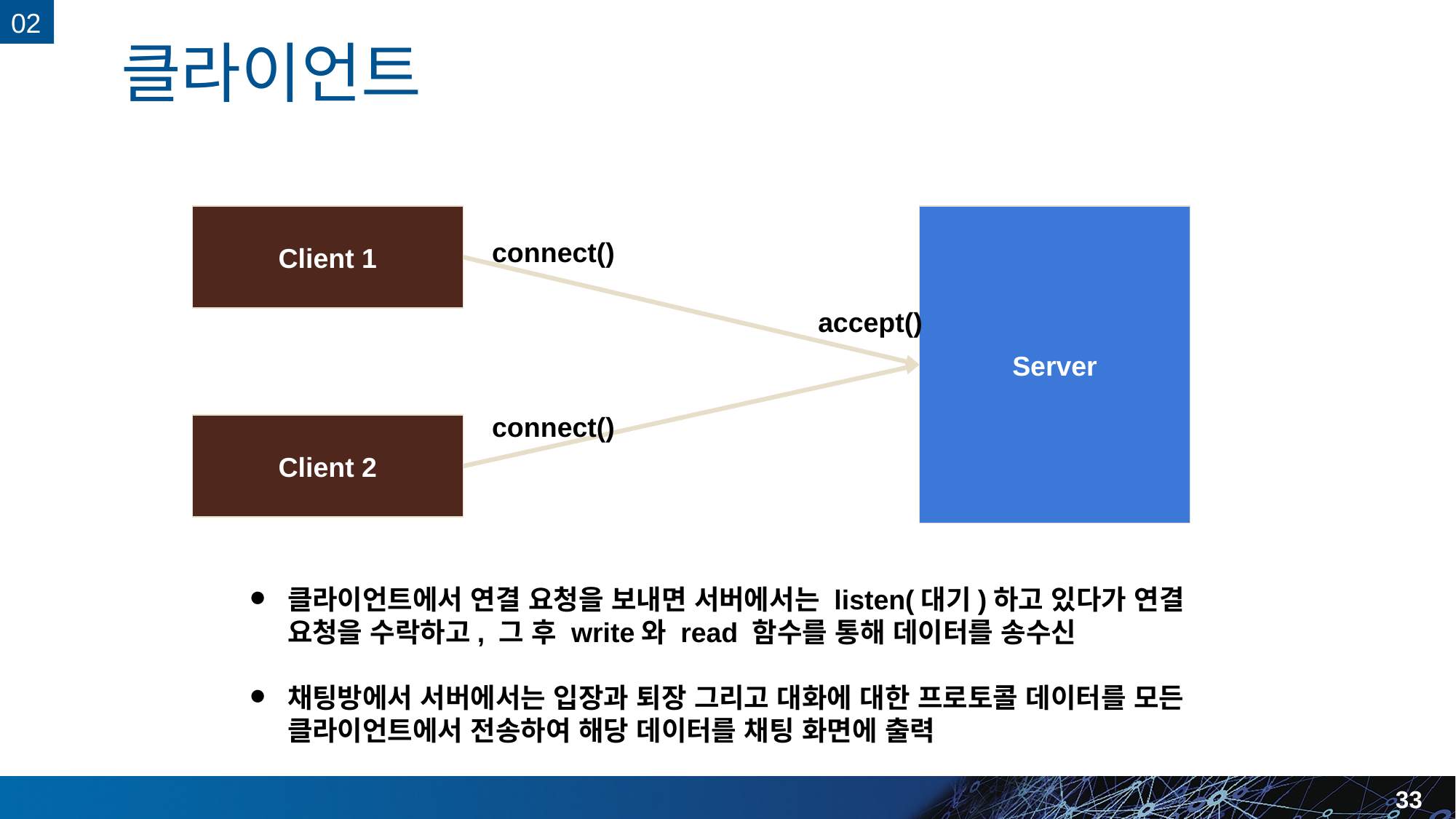

02
# 클라이언트
Client 1
Server
connect()
accept()
connect()
Client 2
클라이언트에서 연결 요청을 보내면 서버에서는 listen(대기)하고 있다가 연결 요청을 수락하고, 그 후 write와 read 함수를 통해 데이터를 송수신

채팅방에서 서버에서는 입장과 퇴장 그리고 대화에 대한 프로토콜 데이터를 모든 클라이언트에서 전송하여 해당 데이터를 채팅 화면에 출력
33